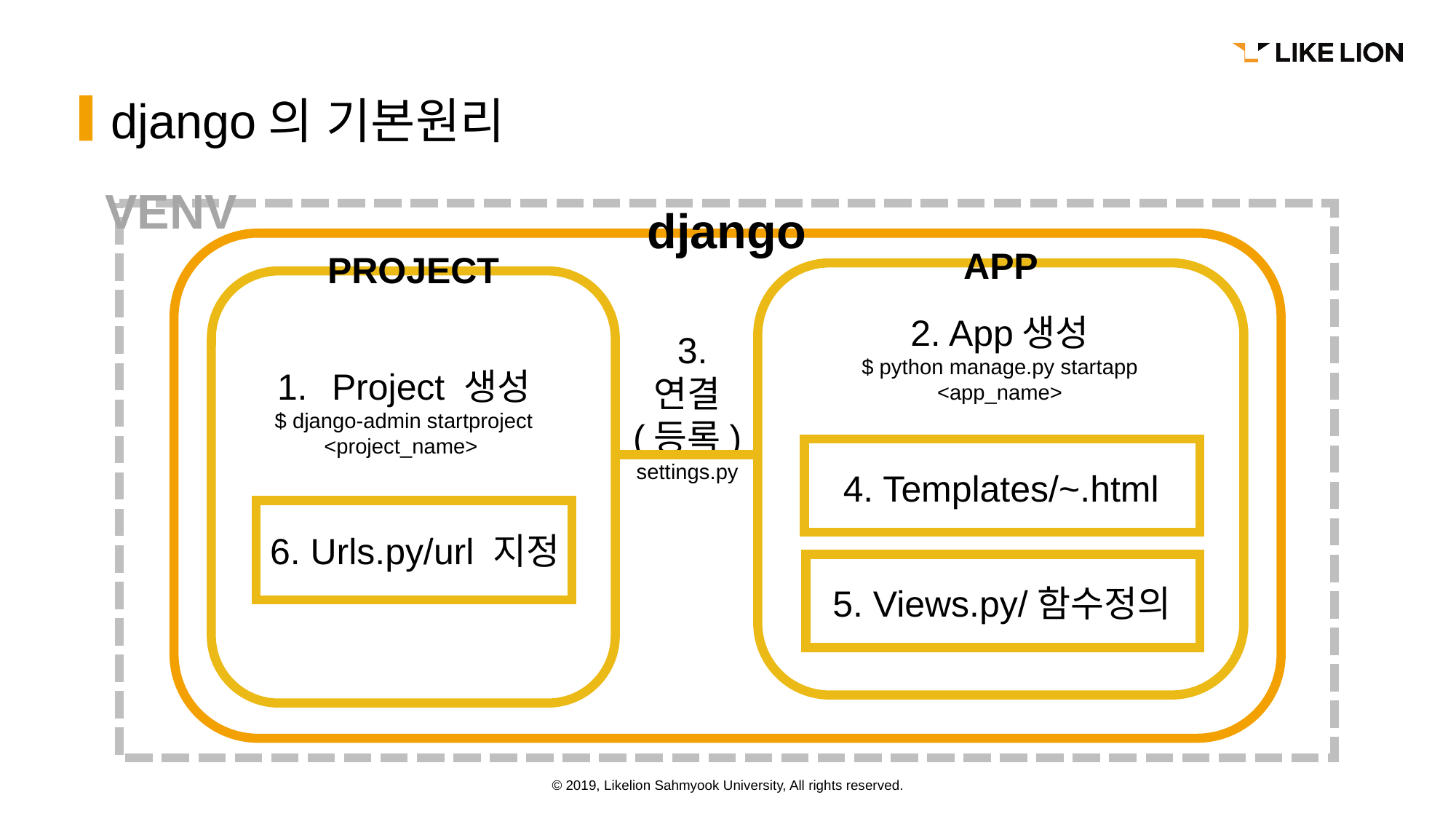

# django의 기본원리

VENV
django

APP
PROJECT

2. App생성
$ python manage.py startapp <app_name>
 3. 연결
(등록)
settings.py
Project 생성
$ django-admin startproject <project_name>

4. Templates/~.html

6. Urls.py/url 지정

5. Views.py/함수정의